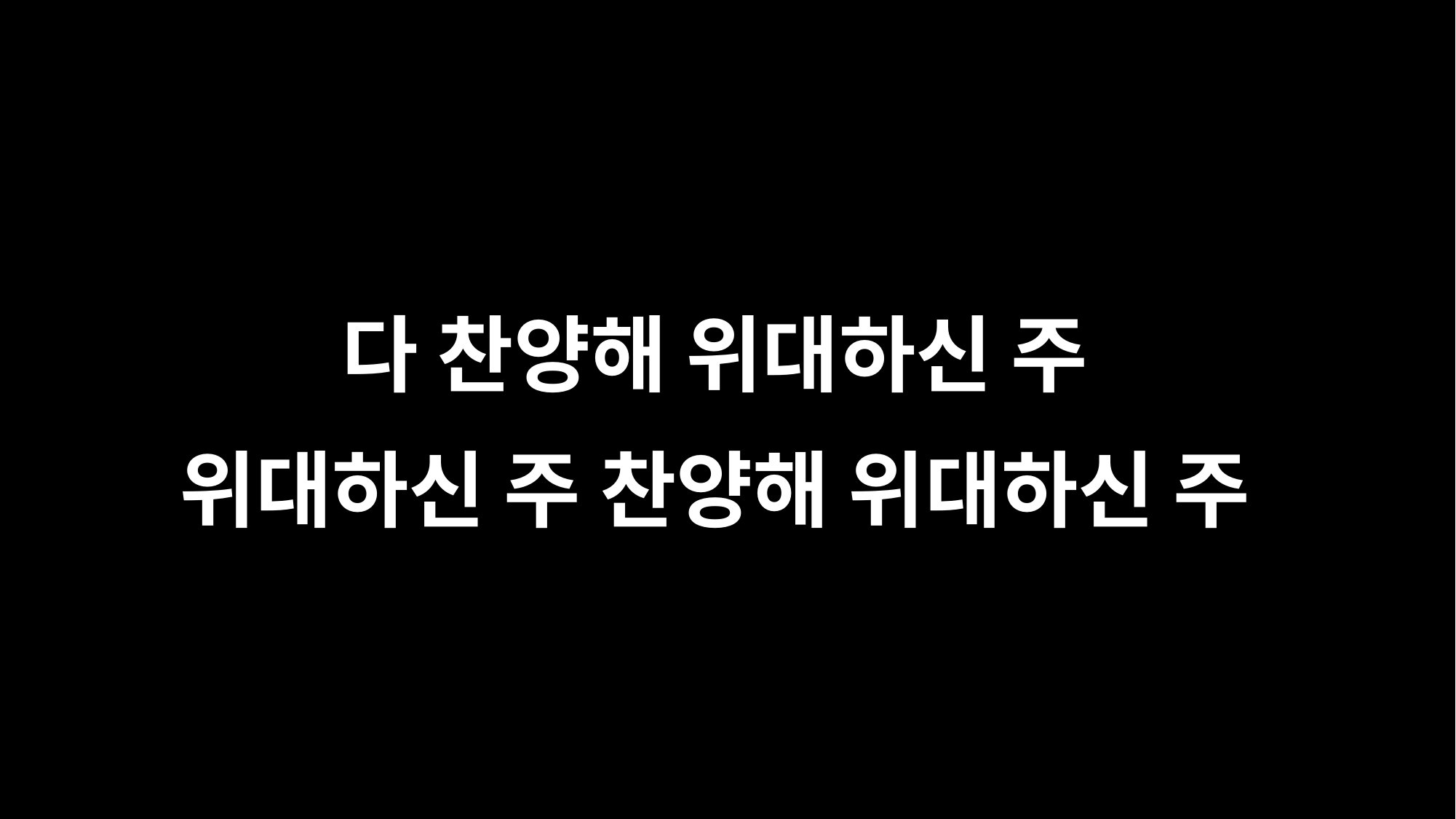

다 찬양해 위대하신 주
위대하신 주 찬양해 위대하신 주